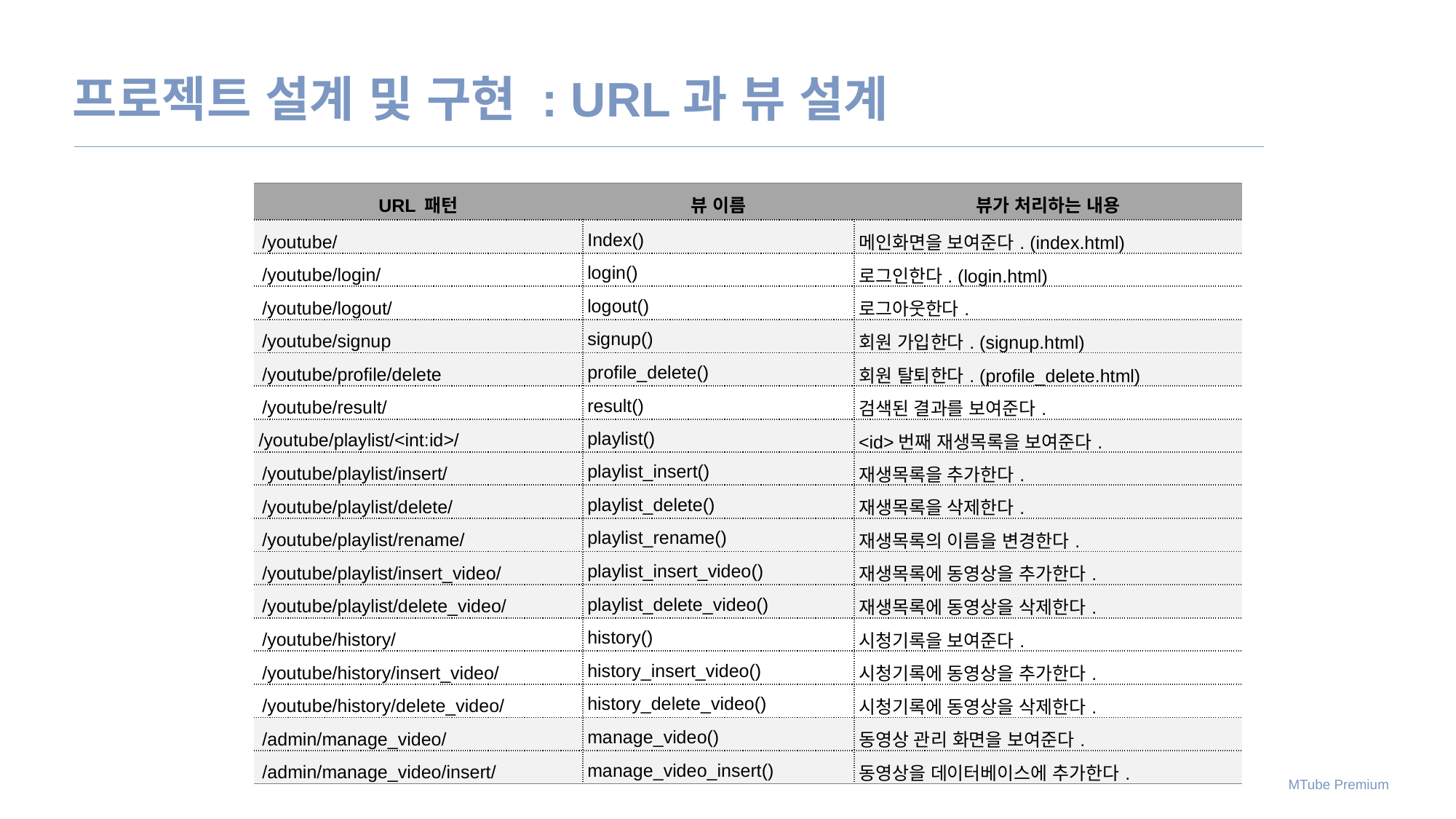

프로젝트 설계 및 구현 : URL과 뷰 설계
| URL 패턴 | 뷰 이름 | 뷰가 처리하는 내용 |
| --- | --- | --- |
| /youtube/ | Index() | 메인화면을 보여준다. (index.html) |
| /youtube/login/ | login() | 로그인한다. (login.html) |
| /youtube/logout/ | logout() | 로그아웃한다. |
| /youtube/signup | signup() | 회원 가입한다. (signup.html) |
| /youtube/profile/delete | profile\_delete() | 회원 탈퇴한다. (profile\_delete.html) |
| /youtube/result/ | result() | 검색된 결과를 보여준다. |
| /youtube/playlist/<int:id>/ | playlist() | <id>번째 재생목록을 보여준다. |
| /youtube/playlist/insert/ | playlist\_insert() | 재생목록을 추가한다. |
| /youtube/playlist/delete/ | playlist\_delete() | 재생목록을 삭제한다. |
| /youtube/playlist/rename/ | playlist\_rename() | 재생목록의 이름을 변경한다. |
| /youtube/playlist/insert\_video/ | playlist\_insert\_video() | 재생목록에 동영상을 추가한다. |
| /youtube/playlist/delete\_video/ | playlist\_delete\_video() | 재생목록에 동영상을 삭제한다. |
| /youtube/history/ | history() | 시청기록을 보여준다. |
| /youtube/history/insert\_video/ | history\_insert\_video() | 시청기록에 동영상을 추가한다. |
| /youtube/history/delete\_video/ | history\_delete\_video() | 시청기록에 동영상을 삭제한다. |
| /admin/manage\_video/ | manage\_video() | 동영상 관리 화면을 보여준다. |
| /admin/manage\_video/insert/ | manage\_video\_insert() | 동영상을 데이터베이스에 추가한다. |
MTube Premium